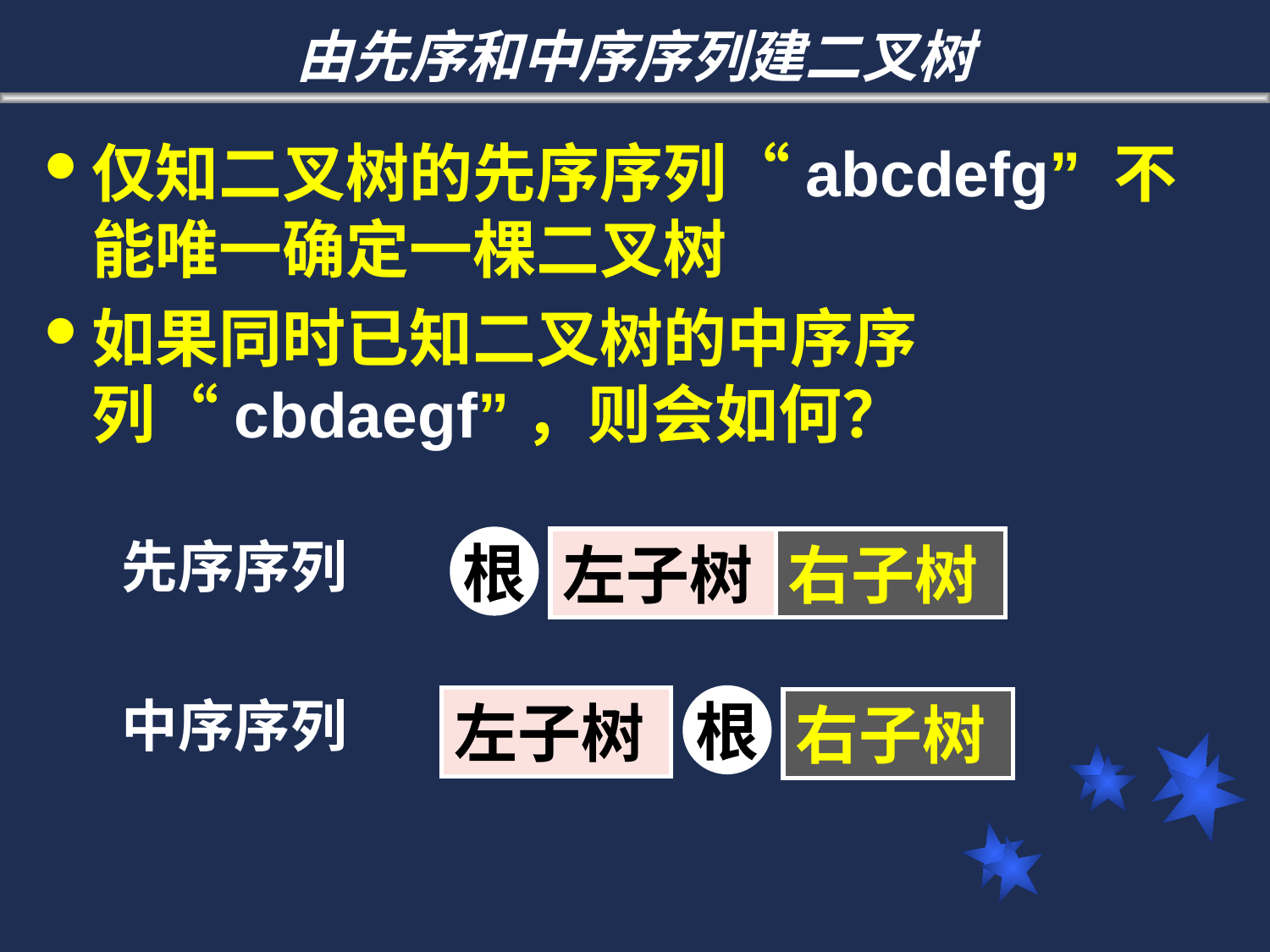

# 由先序和中序序列建二叉树
仅知二叉树的先序序列“abcdefg” 不能唯一确定一棵二叉树
如果同时已知二叉树的中序序列“cbdaegf”，则会如何？
先序序列
根
左子树
右子树
中序序列
左子树
根
右子树